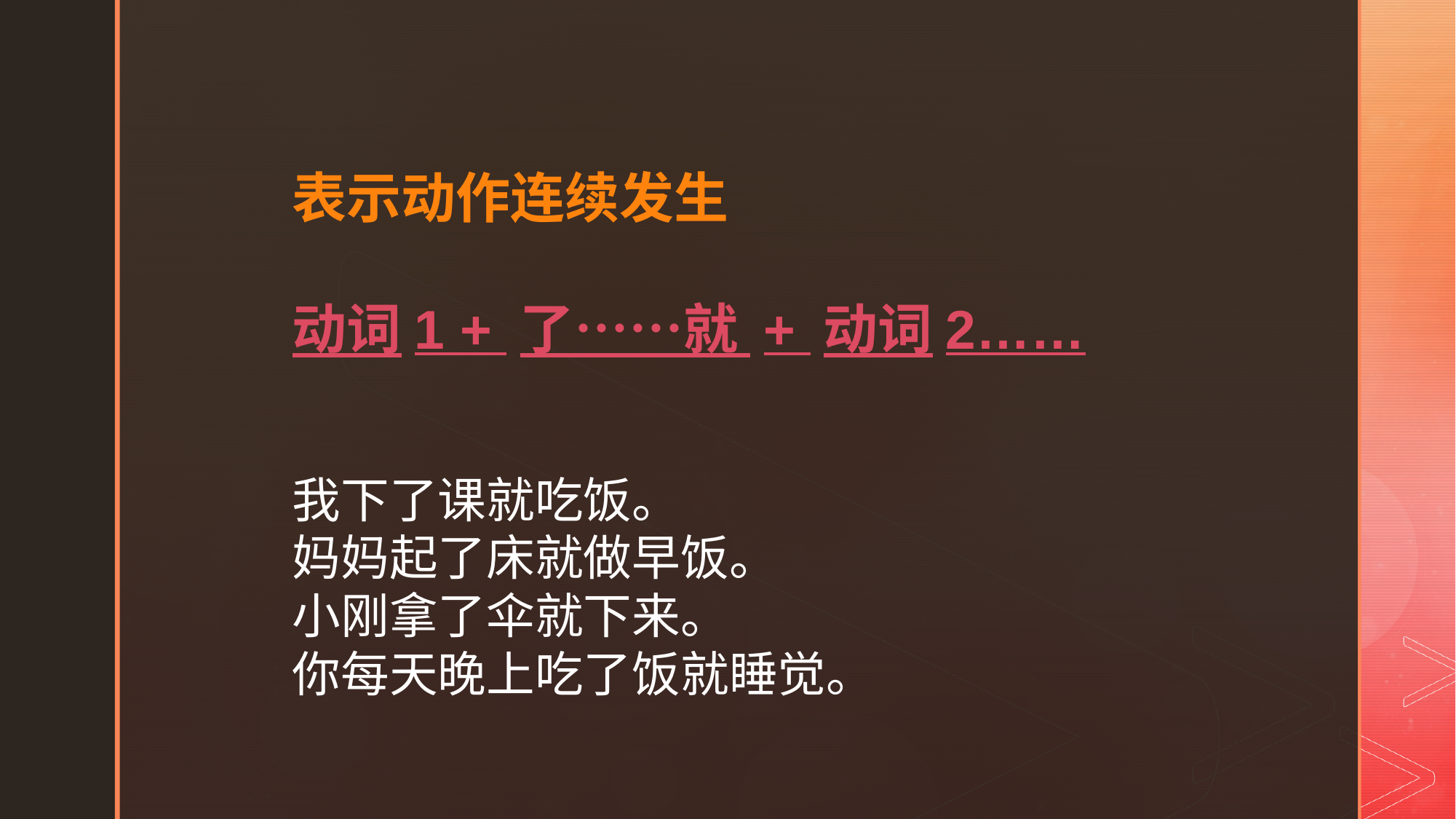

表示动作连续发生

动词1 + 了……就 + 动词2……
我下了课就吃饭。
妈妈起了床就做早饭。
小刚拿了伞就下来。
你每天晚上吃了饭就睡觉。